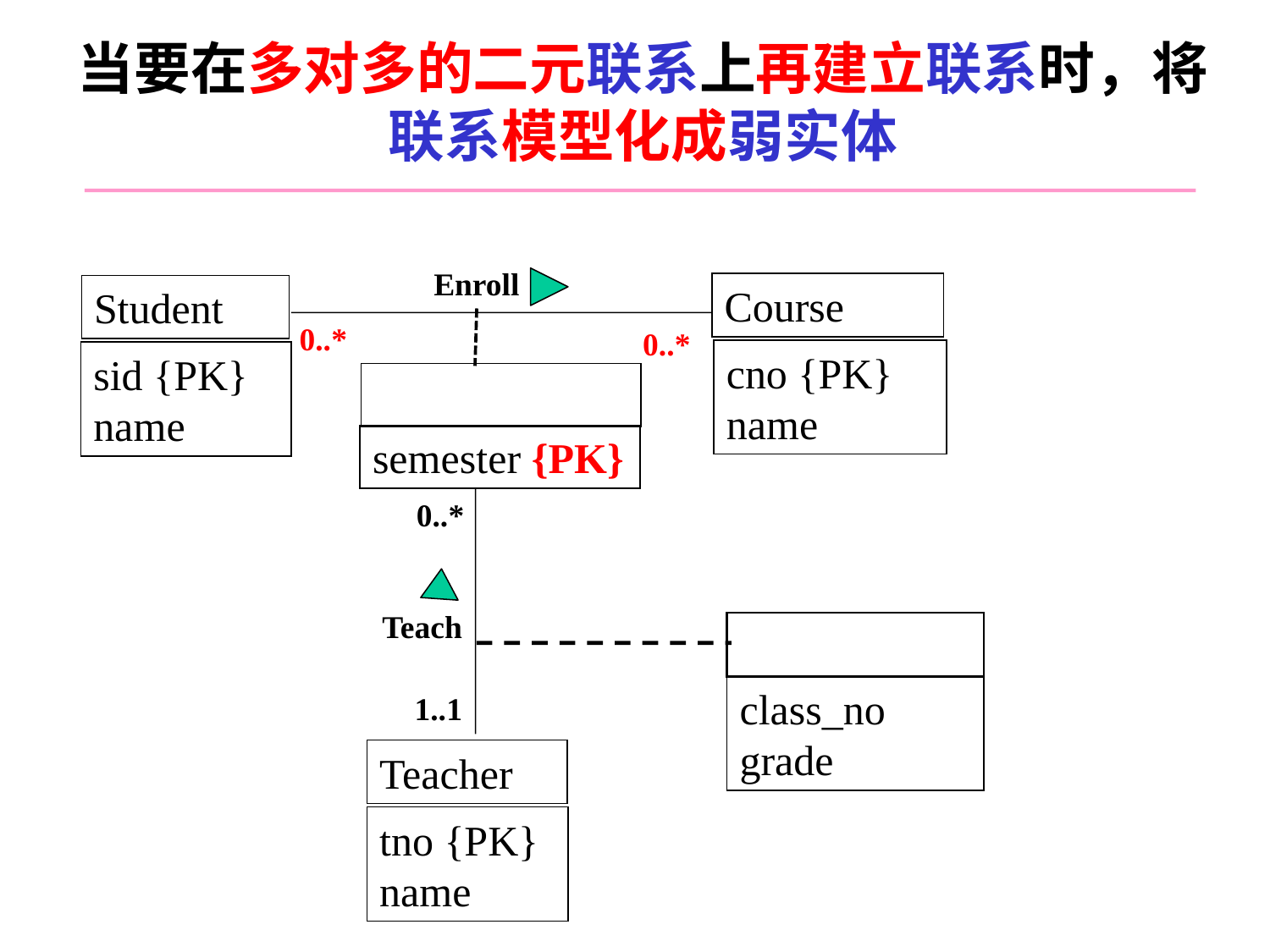

# 当要在多对多的二元联系上再建立联系时，将联系模型化成弱实体
Enroll

Course
cno {PK}
name
Student
0..*

0..*
sid {PK}
name

semester {PK}
0..*

Teach

class_no
grade
1..1
Teacher
tno {PK}
name